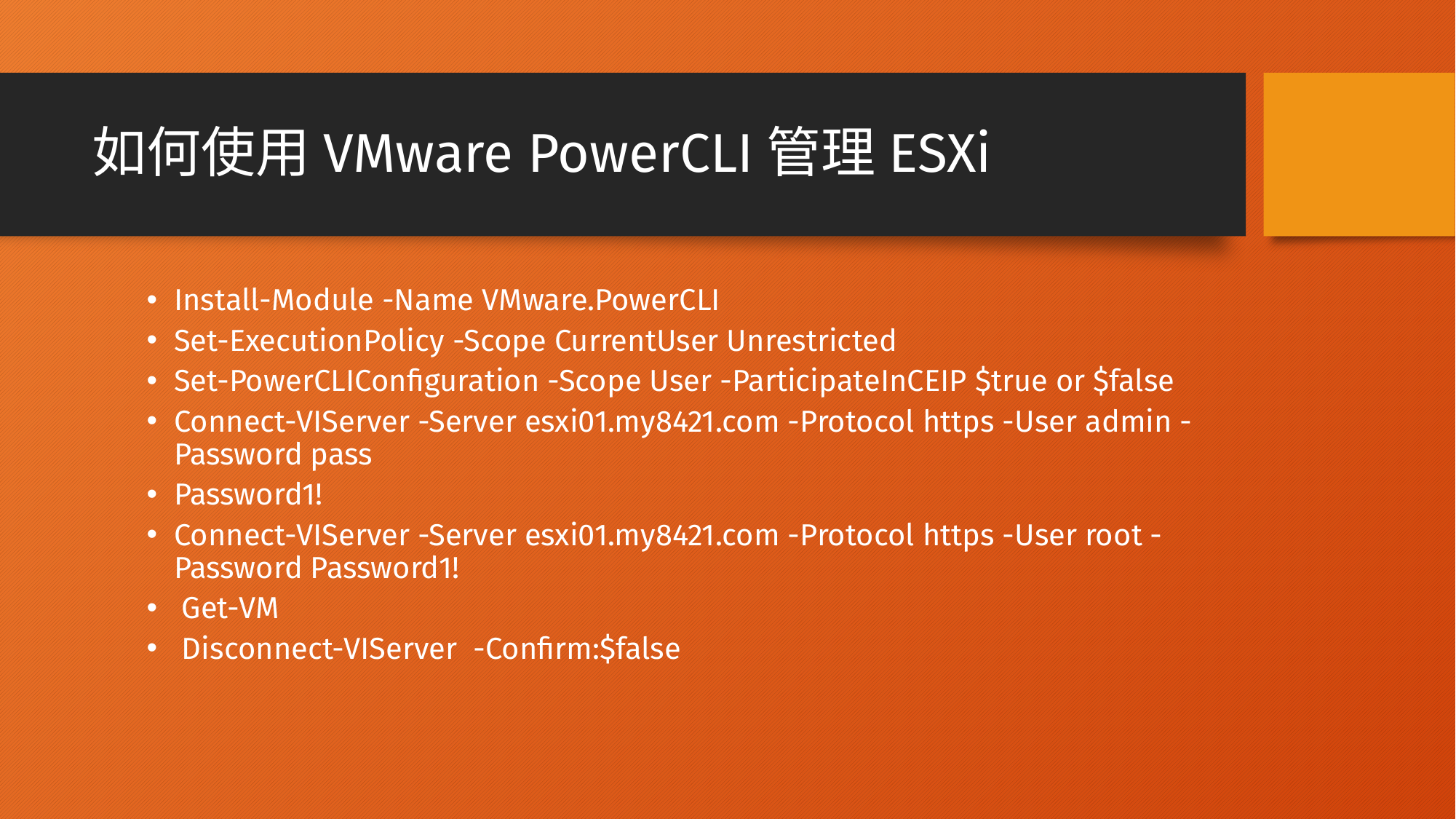

# 如何使用VMware PowerCLI管理ESXi
Install-Module -Name VMware.PowerCLI
Set-ExecutionPolicy -Scope CurrentUser Unrestricted
Set-PowerCLIConfiguration -Scope User -ParticipateInCEIP $true or $false
Connect-VIServer -Server esxi01.my8421.com -Protocol https -User admin -Password pass
Password1!
Connect-VIServer -Server esxi01.my8421.com -Protocol https -User root -Password Password1!
 Get-VM
 Disconnect-VIServer  -Confirm:$false